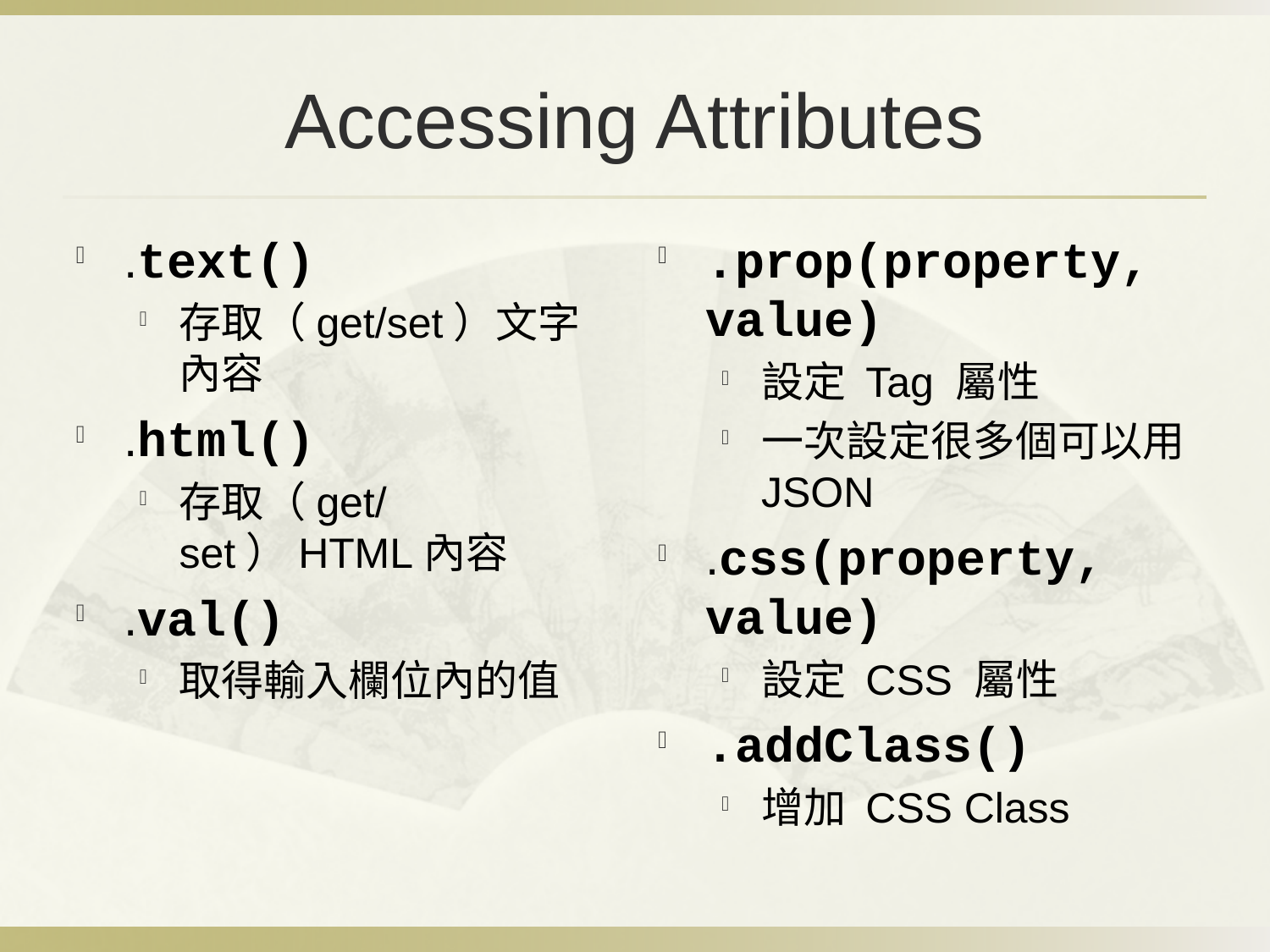

# Accessing Attributes
.text()
存取（get/set）文字內容
.html()
存取（get/set）HTML內容
.val()
取得輸入欄位內的值

.prop(property, value)
設定 Tag 屬性
一次設定很多個可以用 JSON
.css(property, value)
設定 CSS 屬性
.addClass()
增加 CSS Class